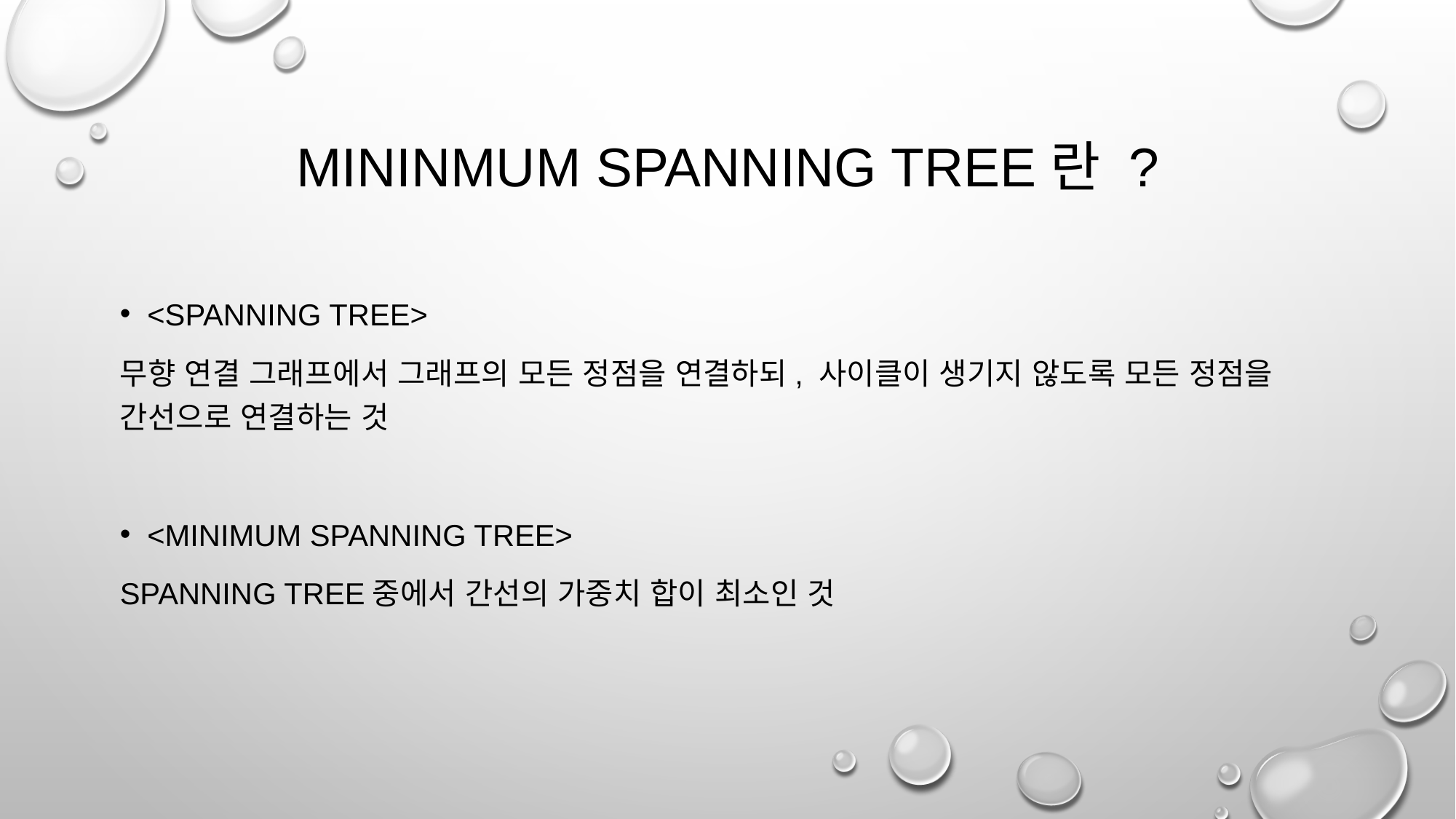

# Mininmum spanning Tree란 ?
<spanning tree>
무향 연결 그래프에서 그래프의 모든 정점을 연결하되, 사이클이 생기지 않도록 모든 정점을 간선으로 연결하는 것

<minimum spanning tree>
Spanning tree중에서 간선의 가중치 합이 최소인 것